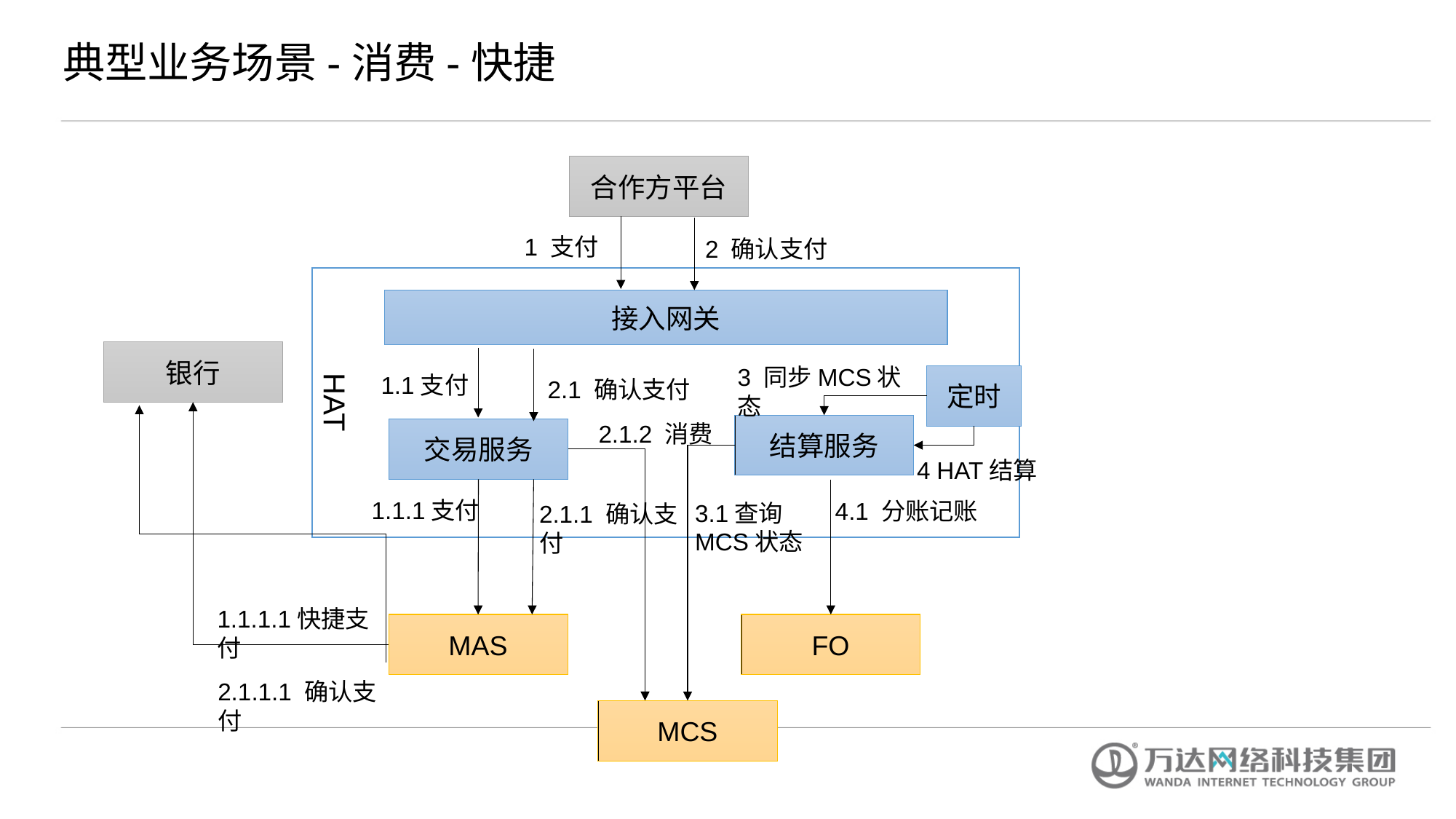

典型业务场景-消费-快捷
合作方平台
1 支付
2 确认支付
HAT
接入网关
银行
3 同步MCS状态
1.1支付
定时
2.1 确认支付
2.1.2 消费
结算服务
交易服务
4 HAT结算
1.1.1支付
4.1 分账记账
3.1查询MCS状态
2.1.1 确认支付
1.1.1.1快捷支付
MAS
FO
2.1.1.1 确认支付
MCS